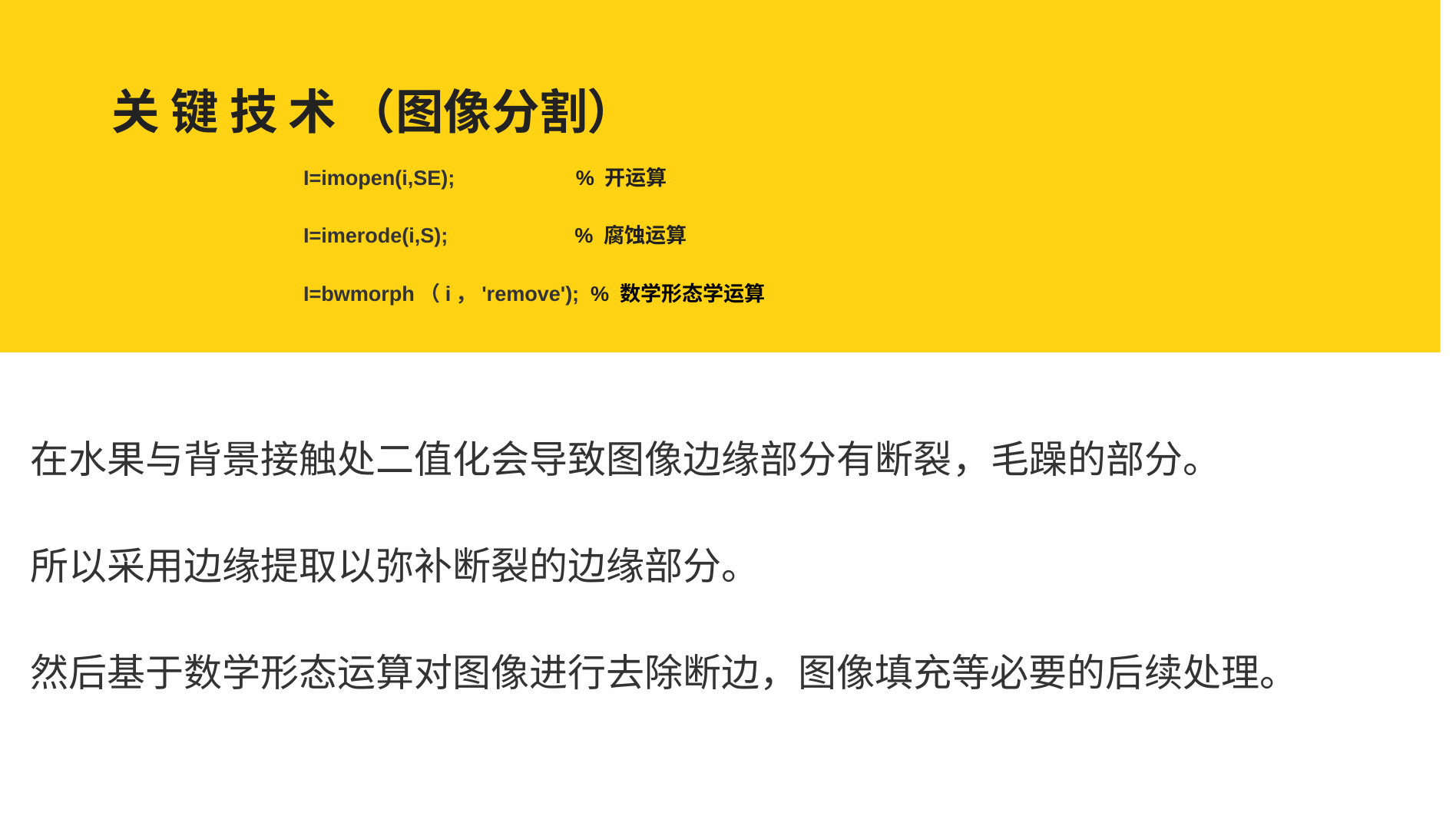

关 键 技 术 （图像分割）

I=imopen(i,SE);                     % 开运算

I=imerode(i,S);                      % 腐蚀运算

I=bwmorph（i，'remove');  % 数学形态学运算

在水果与背景接触处二值化会导致图像边缘部分有断裂，毛躁的部分。

所以采用边缘提取以弥补断裂的边缘部分。

然后基于数学形态运算对图像进行去除断边，图像填充等必要的后续处理。